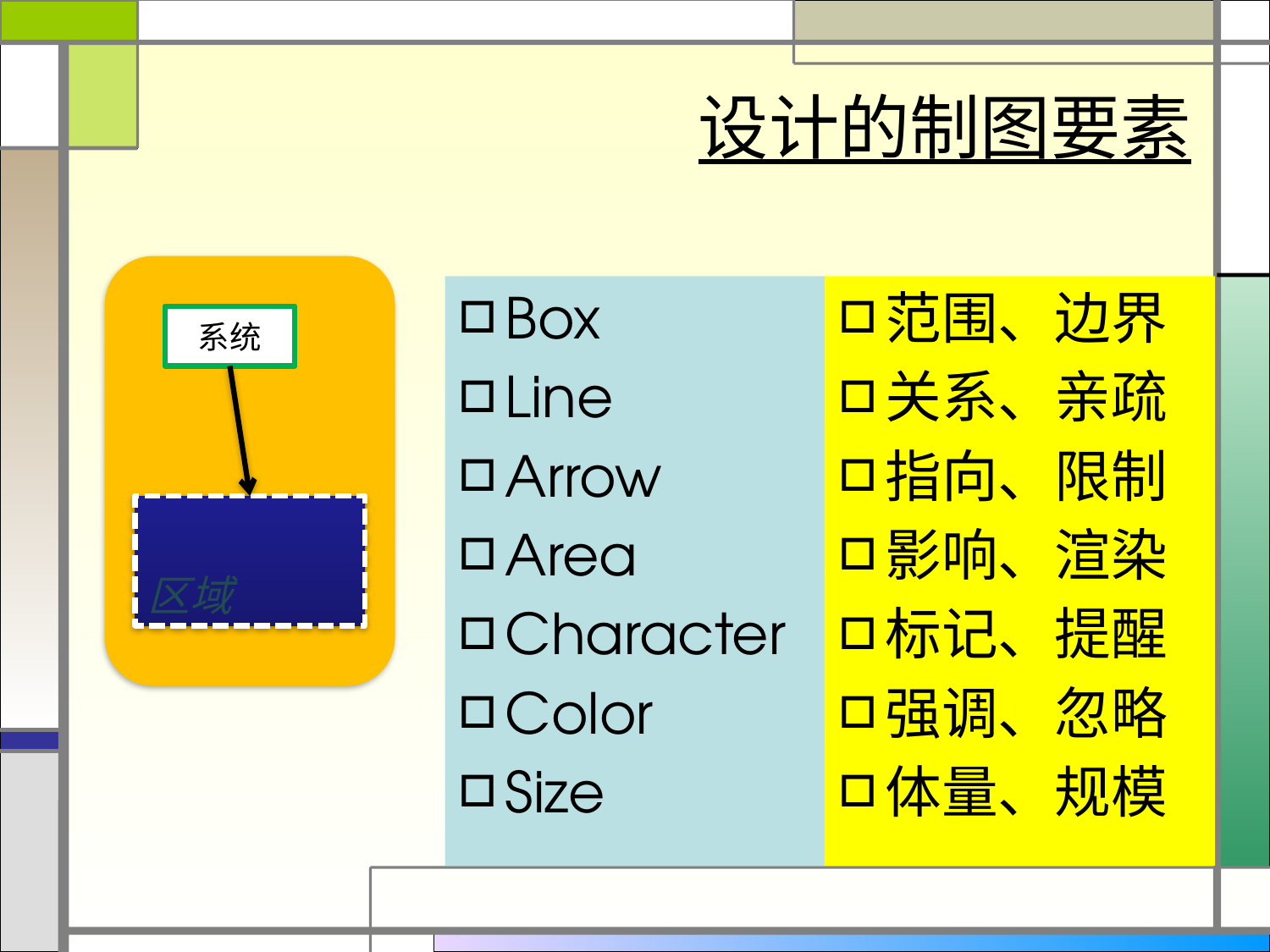

# 设计的制图要素

范围、边界
关系、亲疏
指向、限制
影响、渲染
标记、提醒
强调、忽略
体量、规模

Box
Line
Arrow
Area
Character
Color
Size

系统
区域